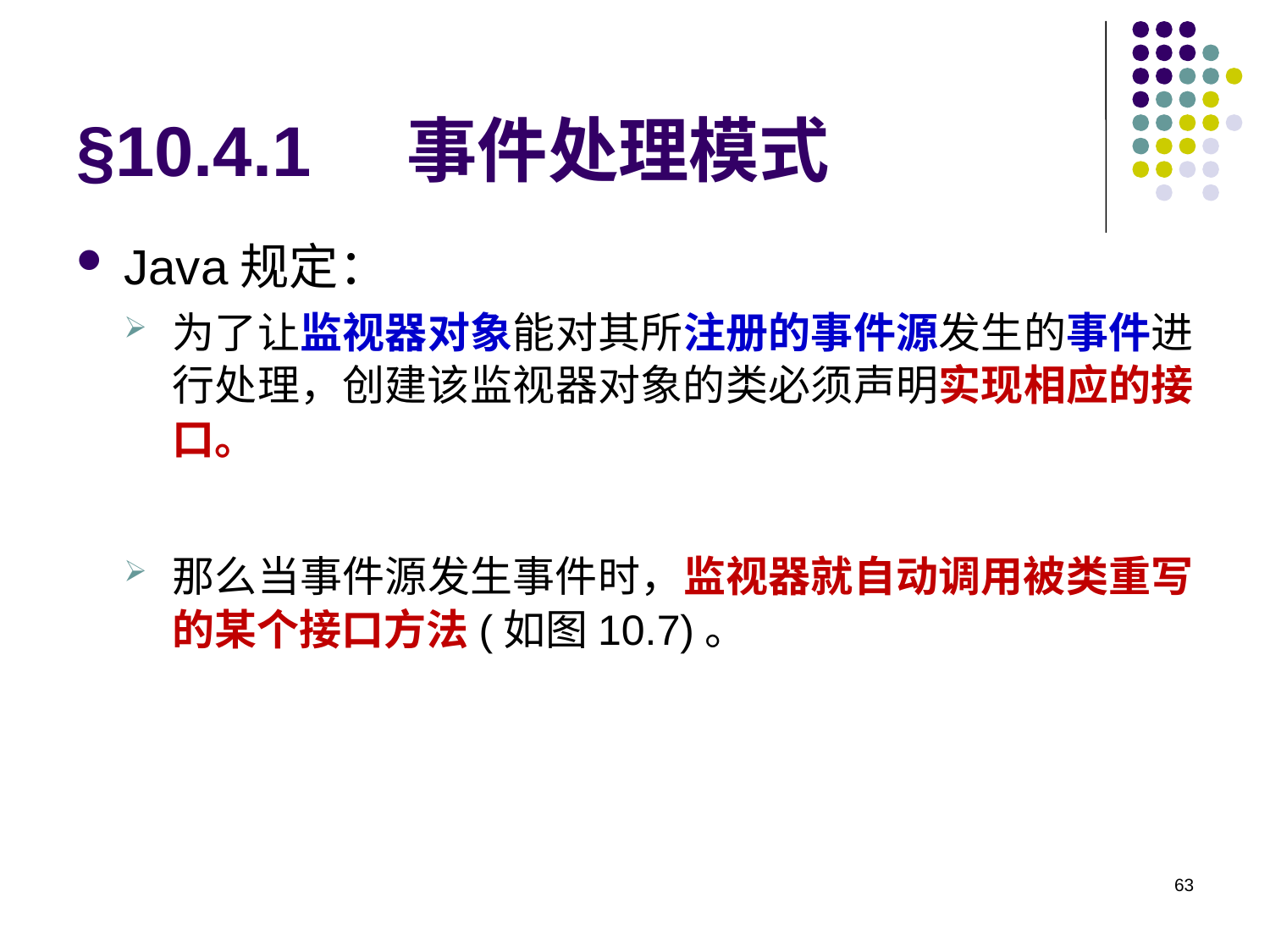

# §10.4.1    事件处理模式
Java规定：
为了让监视器对象能对其所注册的事件源发生的事件进行处理，创建该监视器对象的类必须声明实现相应的接口。

那么当事件源发生事件时，监视器就自动调用被类重写的某个接口方法(如图10.7)。

63